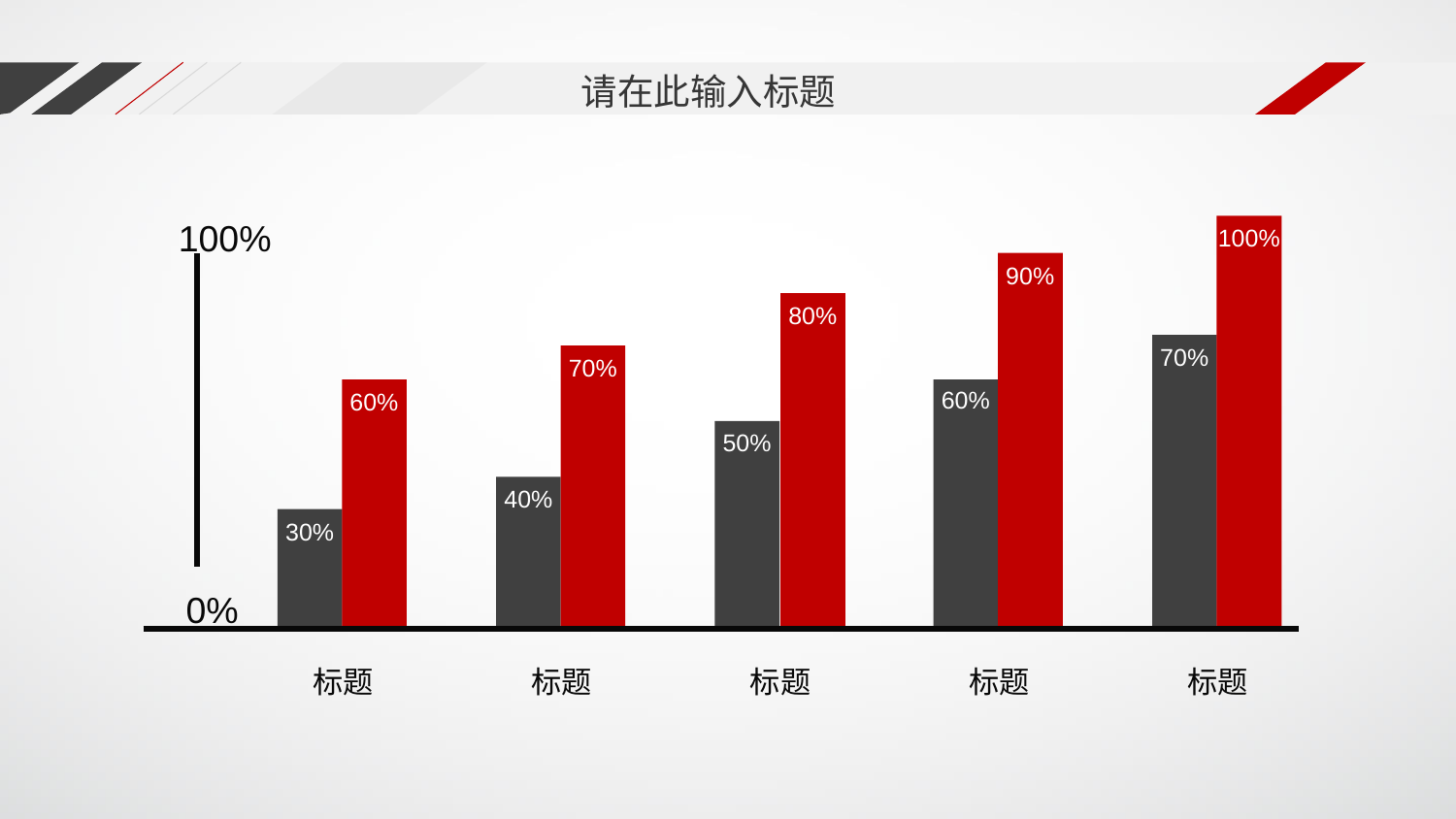

请在此输入标题
100%

100%
90%

80%
70%

70%

60%

60%
50%

40%

30%
0%
标题
标题
标题
标题
标题